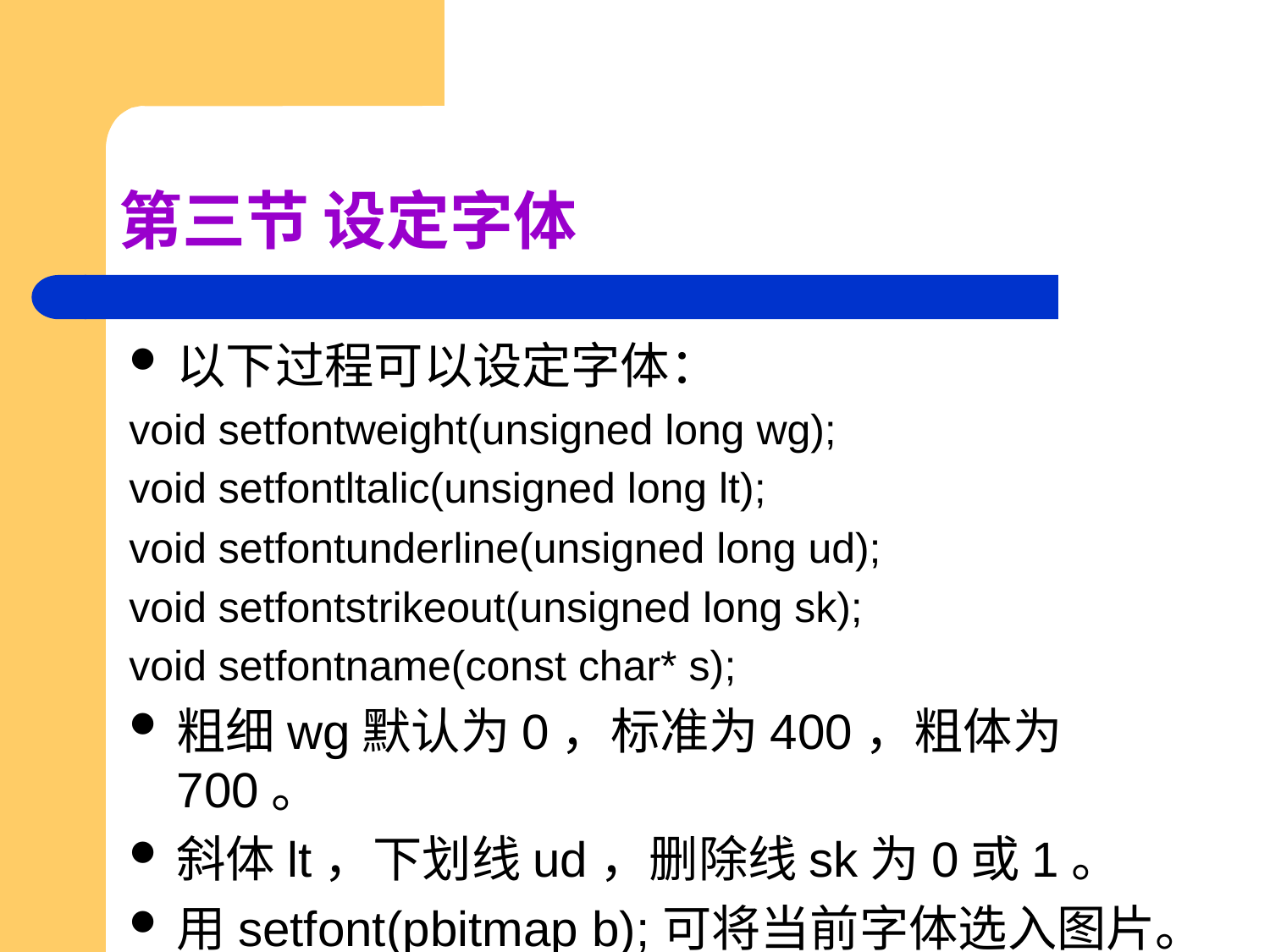

# 第三节 设定字体
以下过程可以设定字体：
void setfontweight(unsigned long wg);
void setfontltalic(unsigned long lt);
void setfontunderline(unsigned long ud);
void setfontstrikeout(unsigned long sk);
void setfontname(const char* s);
粗细wg默认为0，标准为400，粗体为700。
斜体lt，下划线ud，删除线sk为0或1。
用setfont(pbitmap b);可将当前字体选入图片。